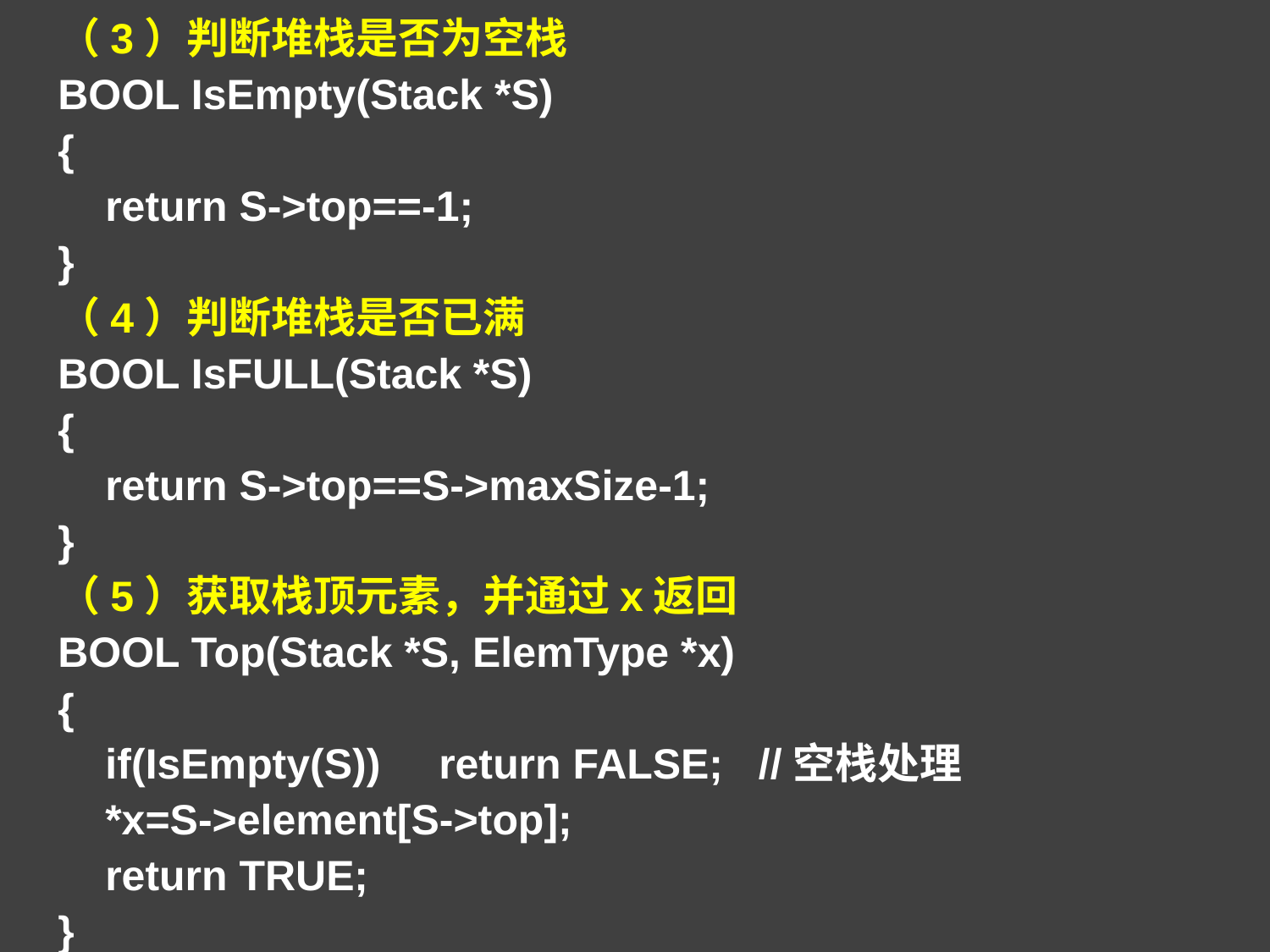

（3）判断堆栈是否为空栈
BOOL IsEmpty(Stack *S)
{
    return S->top==-1;
}
（4）判断堆栈是否已满
BOOL IsFULL(Stack *S)
{
    return S->top==S->maxSize-1;
}
（5）获取栈顶元素，并通过x返回
BOOL Top(Stack *S, ElemType *x)
{
    if(IsEmpty(S)) 	return FALSE;   //空栈处理
    *x=S->element[S->top];
    return TRUE;
}